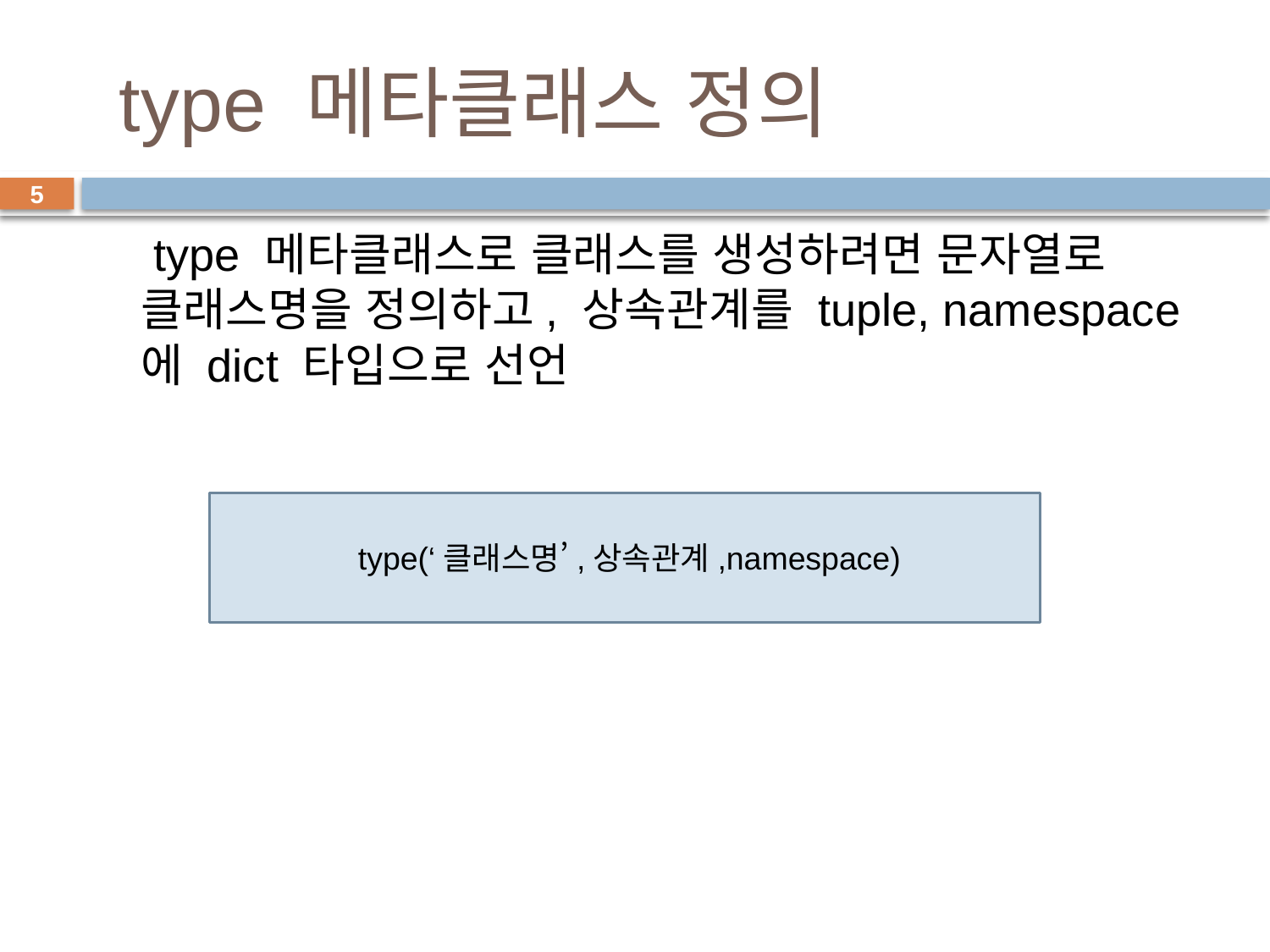

# type 메타클래스 정의
5
 type 메타클래스로 클래스를 생성하려면 문자열로 클래스명을 정의하고, 상속관계를 tuple, namespace에 dict 타입으로 선언
 type(‘클래스명’,상속관계,namespace)